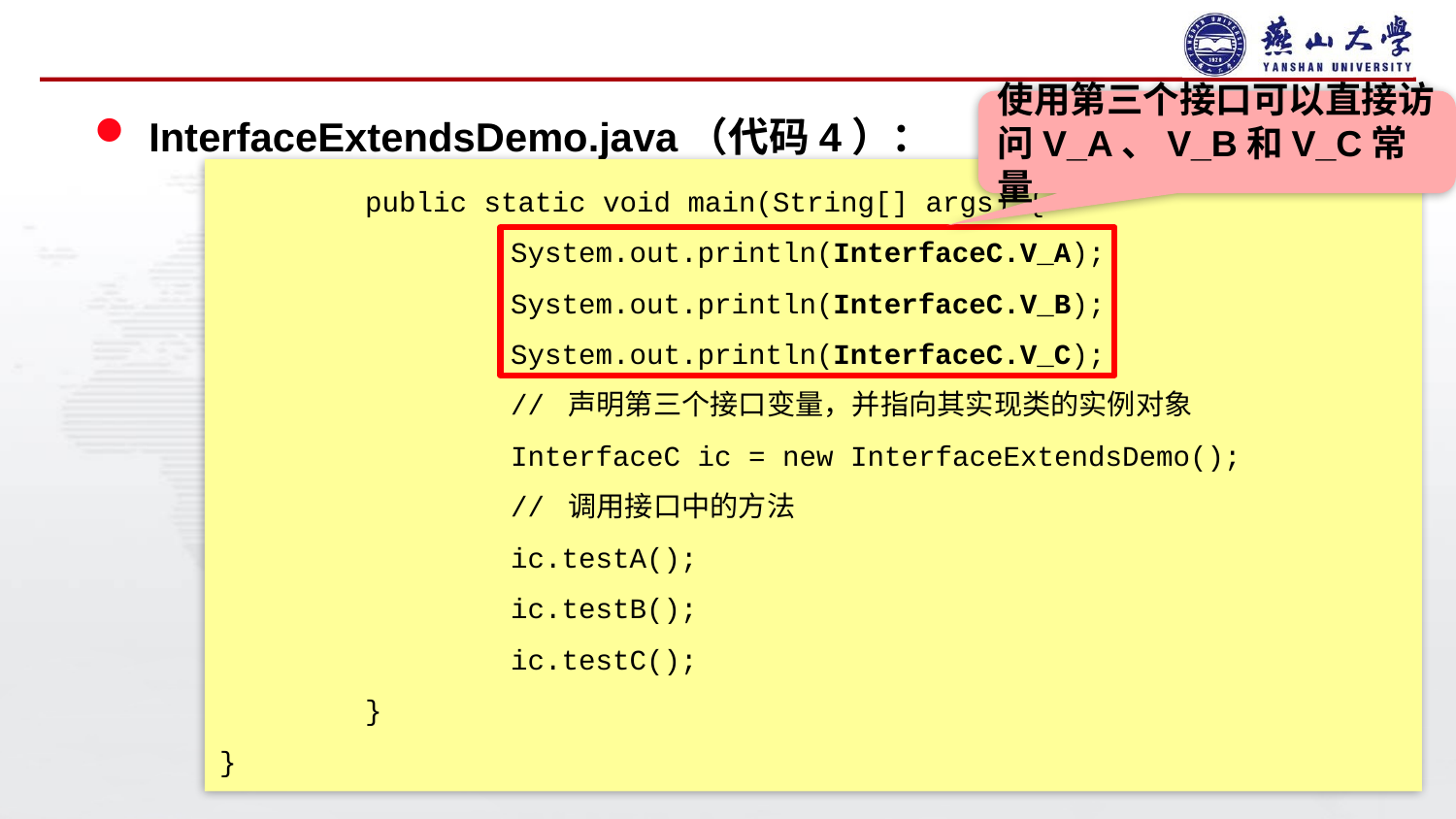

#
InterfaceExtendsDemo.java（代码4）：

使用第三个接口可以直接访问V_A、V_B和V_C常量
	public static void main(String[] args) {
		System.out.println(InterfaceC.V_A);
		System.out.println(InterfaceC.V_B);
		System.out.println(InterfaceC.V_C);
		// 声明第三个接口变量，并指向其实现类的实例对象
		InterfaceC ic = new InterfaceExtendsDemo();
		// 调用接口中的方法
		ic.testA();
		ic.testB();
		ic.testC();
	}
}